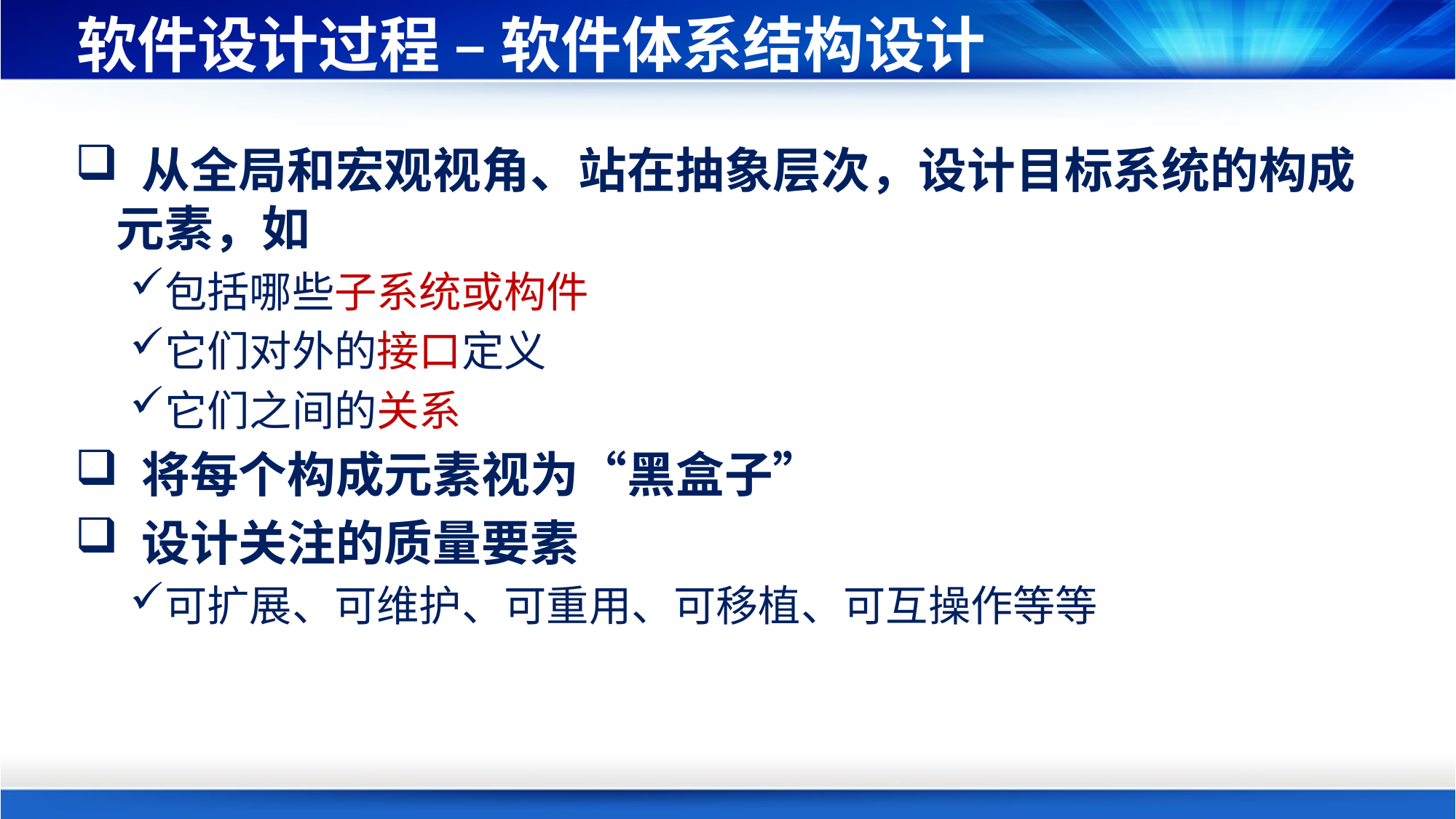

# 软件设计过程 – 软件体系结构设计
 从全局和宏观视角、站在抽象层次，设计目标系统的构成元素，如
包括哪些子系统或构件
它们对外的接口定义
它们之间的关系
 将每个构成元素视为“黑盒子”
 设计关注的质量要素
可扩展、可维护、可重用、可移植、可互操作等等